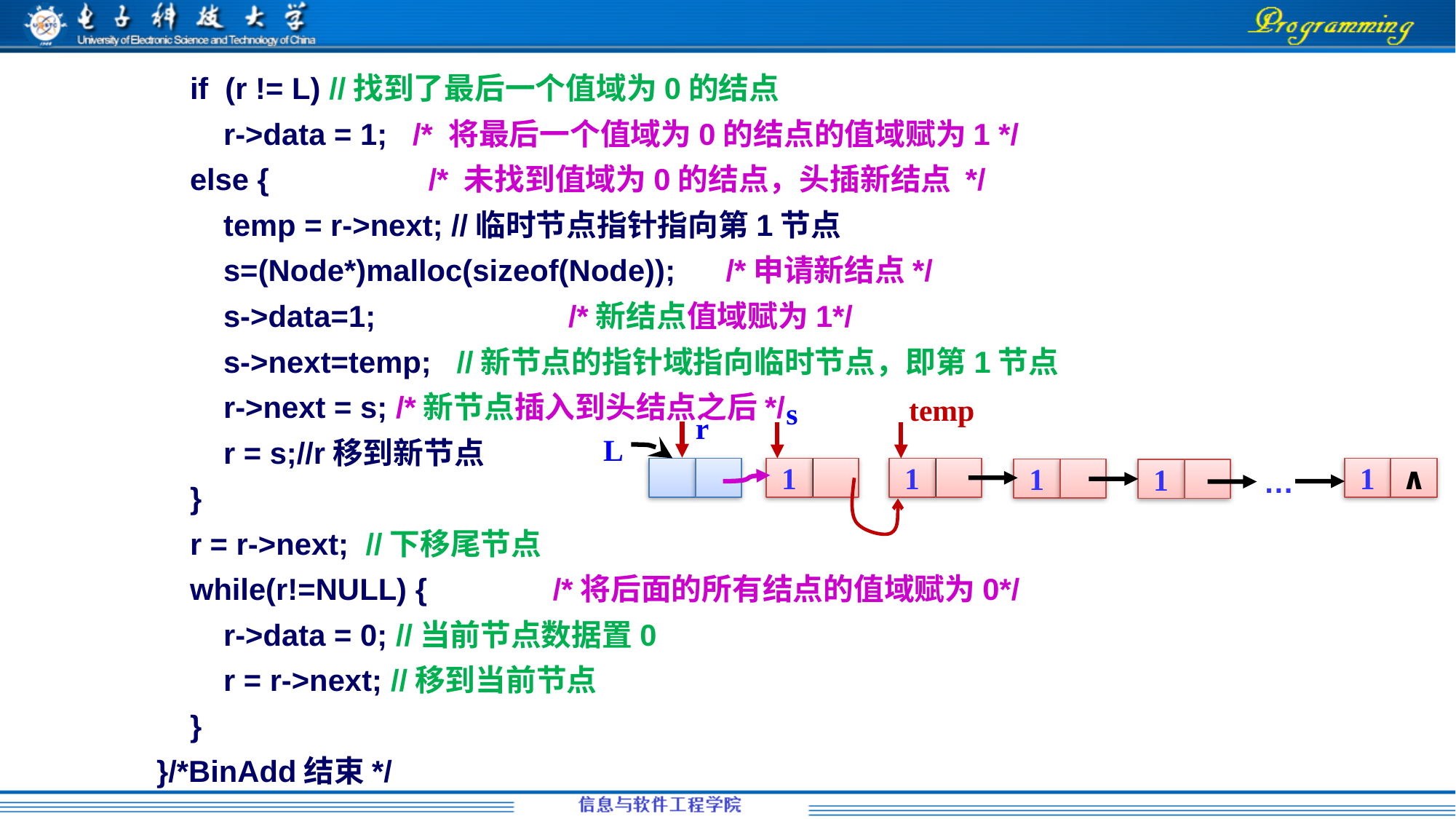

if  (r != L) //找到了最后一个值域为0的结点
        r->data = 1;   /* 将最后一个值域为0的结点的值域赋为1 */
    else {                   /* 未找到值域为0的结点，头插新结点 */
        temp = r->next; //临时节点指针指向第1节点
        s=(Node*)malloc(sizeof(Node));      /*申请新结点*/
        s->data=1;                       /*新结点值域赋为1*/
        s->next=temp;   //新节点的指针域指向临时节点，即第1节点
        r->next = s; /*新节点插入到头结点之后*/
        r = s;//r移到新节点
    }
    r = r->next;  //下移尾节点
    while(r!=NULL) {               /*将后面的所有结点的值域赋为0*/
        r->data = 0; //当前节点数据置0
        r = r->next; //移到当前节点
    }
}/*BinAdd结束*/

temp
s
r
L

…
1
∧

1

1

1

1